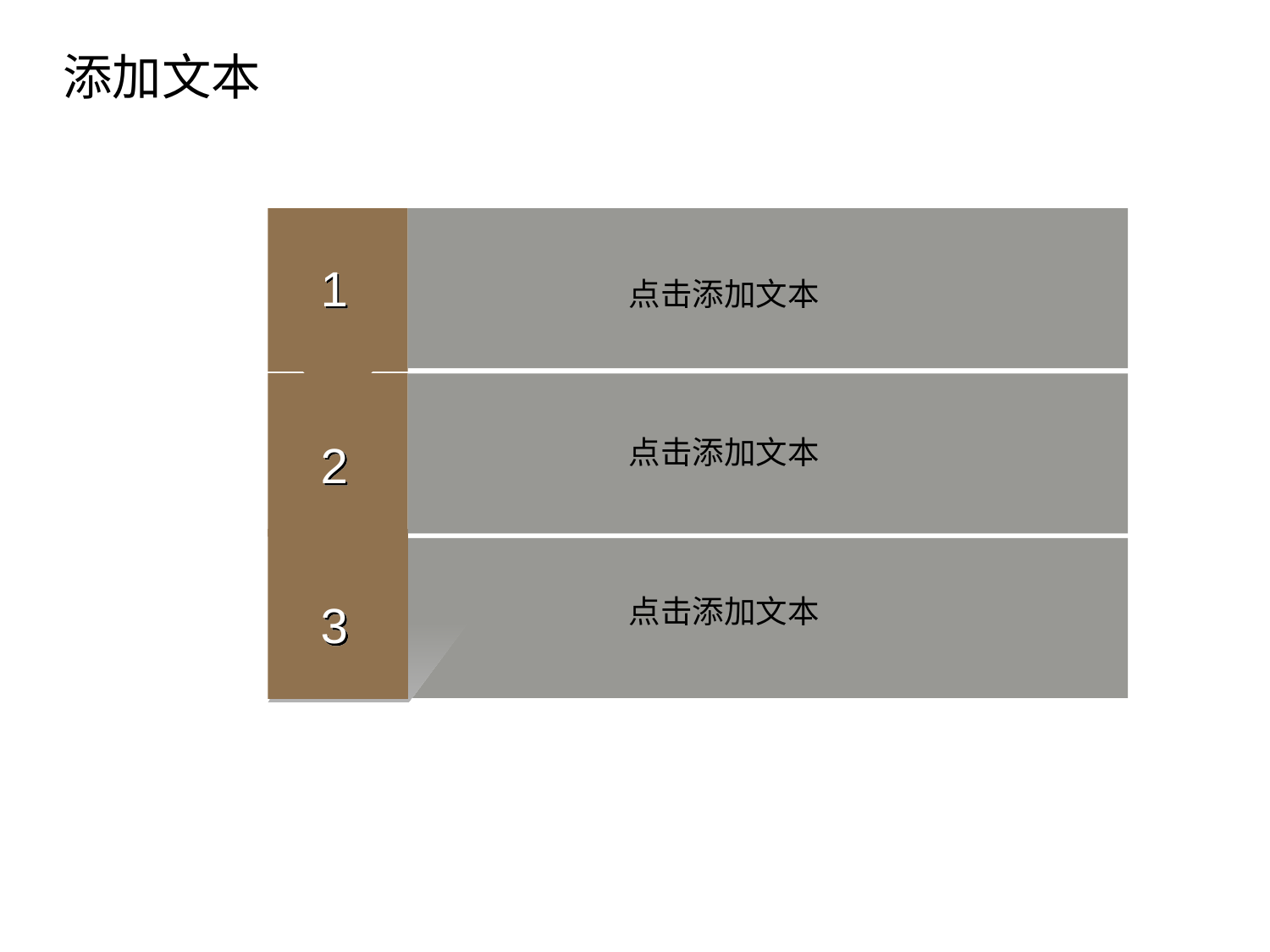

添加文本

1
点击添加文本
点击添加文本

点击添加文本
点击添加文本
2

点击添加文本
3
点击添加文本

点击添加文本